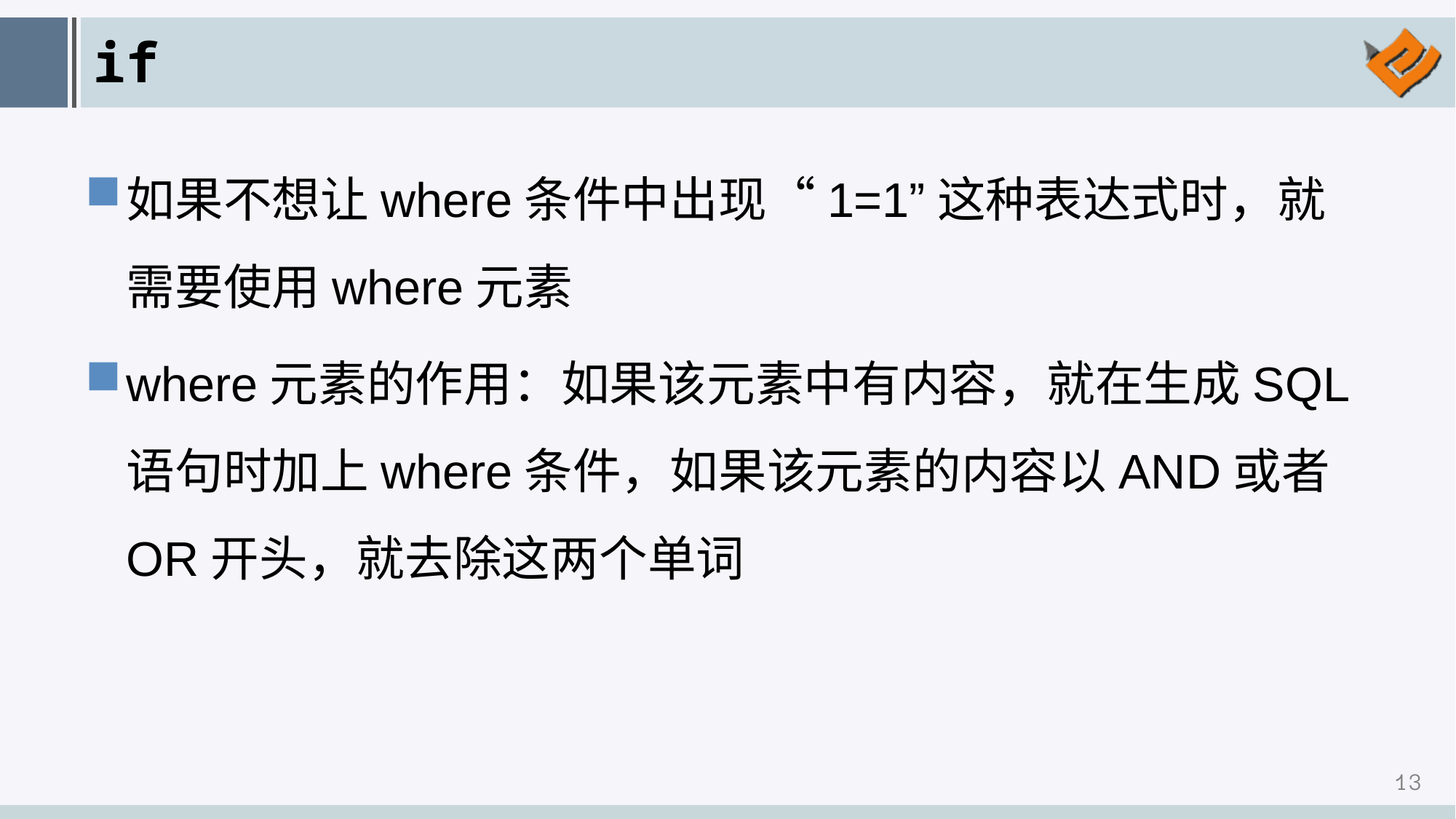

# if
如果不想让where条件中出现“1=1”这种表达式时，就需要使用where元素
where元素的作用：如果该元素中有内容，就在生成SQL语句时加上where条件，如果该元素的内容以AND或者OR开头，就去除这两个单词